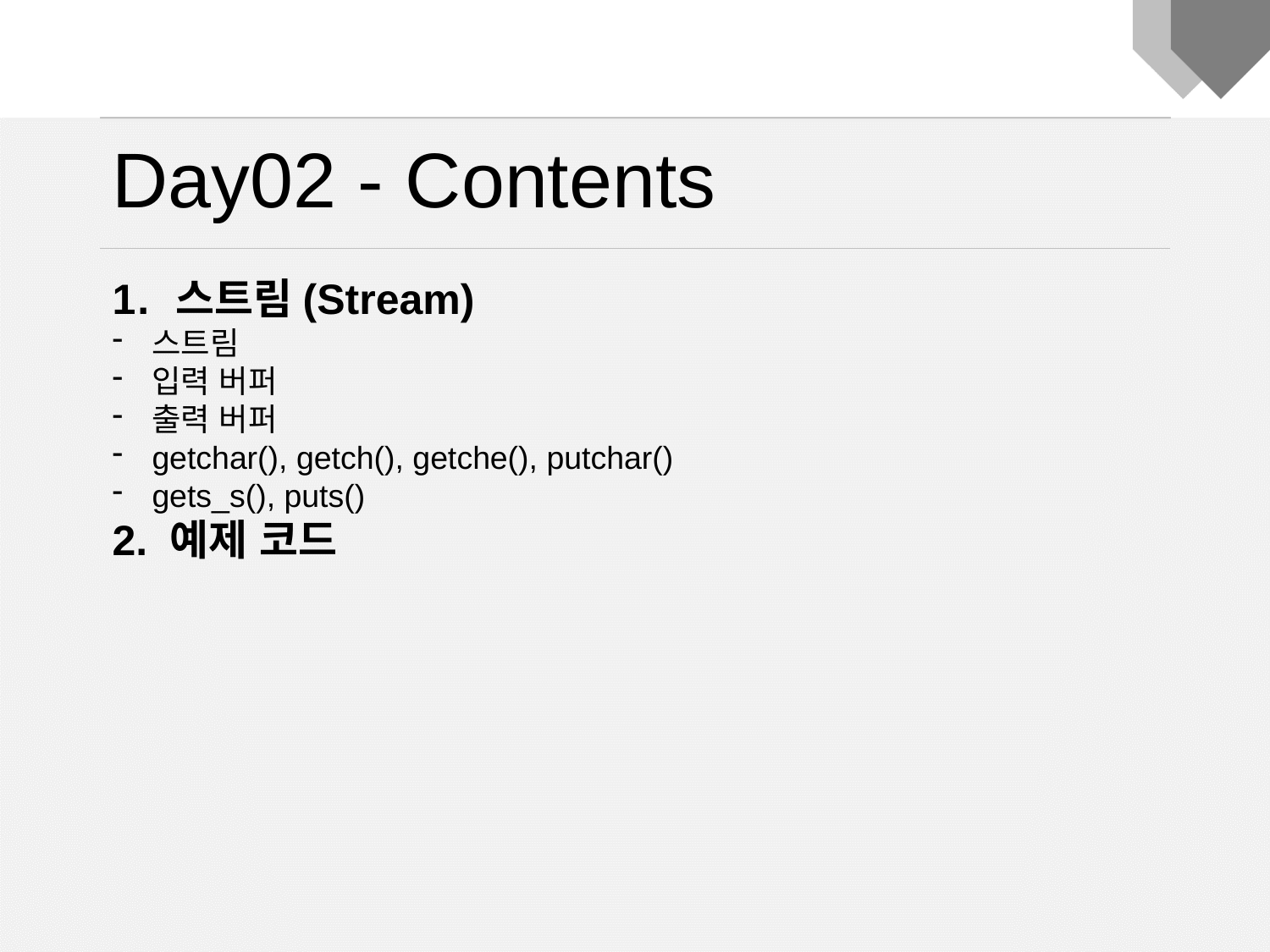

Day02 - Contents
스트림(Stream)
스트림
입력 버퍼
출력 버퍼
getchar(), getch(), getche(), putchar()
gets_s(), puts()
2. 예제 코드